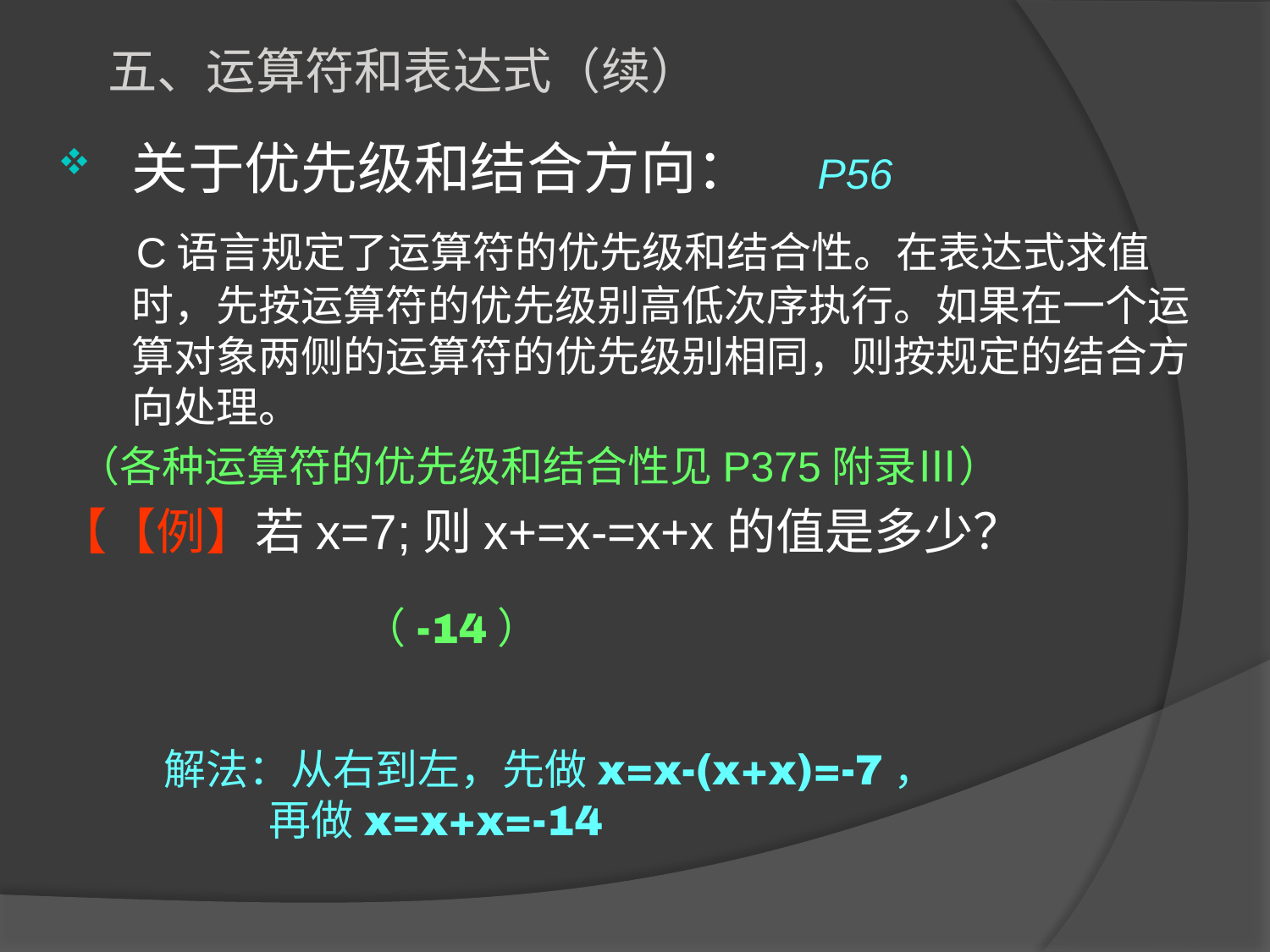

五、运算符和表达式（续）
关于优先级和结合方向：    P56
     C语言规定了运算符的优先级和结合性。在表达式求值时，先按运算符的优先级别高低次序执行。如果在一个运算对象两侧的运算符的优先级别相同，则按规定的结合方向处理。
 （各种运算符的优先级和结合性见P375附录Ⅲ）
【【例】若x=7;则x+=x-=x+x的值是多少？

（-14）
解法：从右到左，先做x=x-(x+x)=-7，
          再做x=x+x=-14